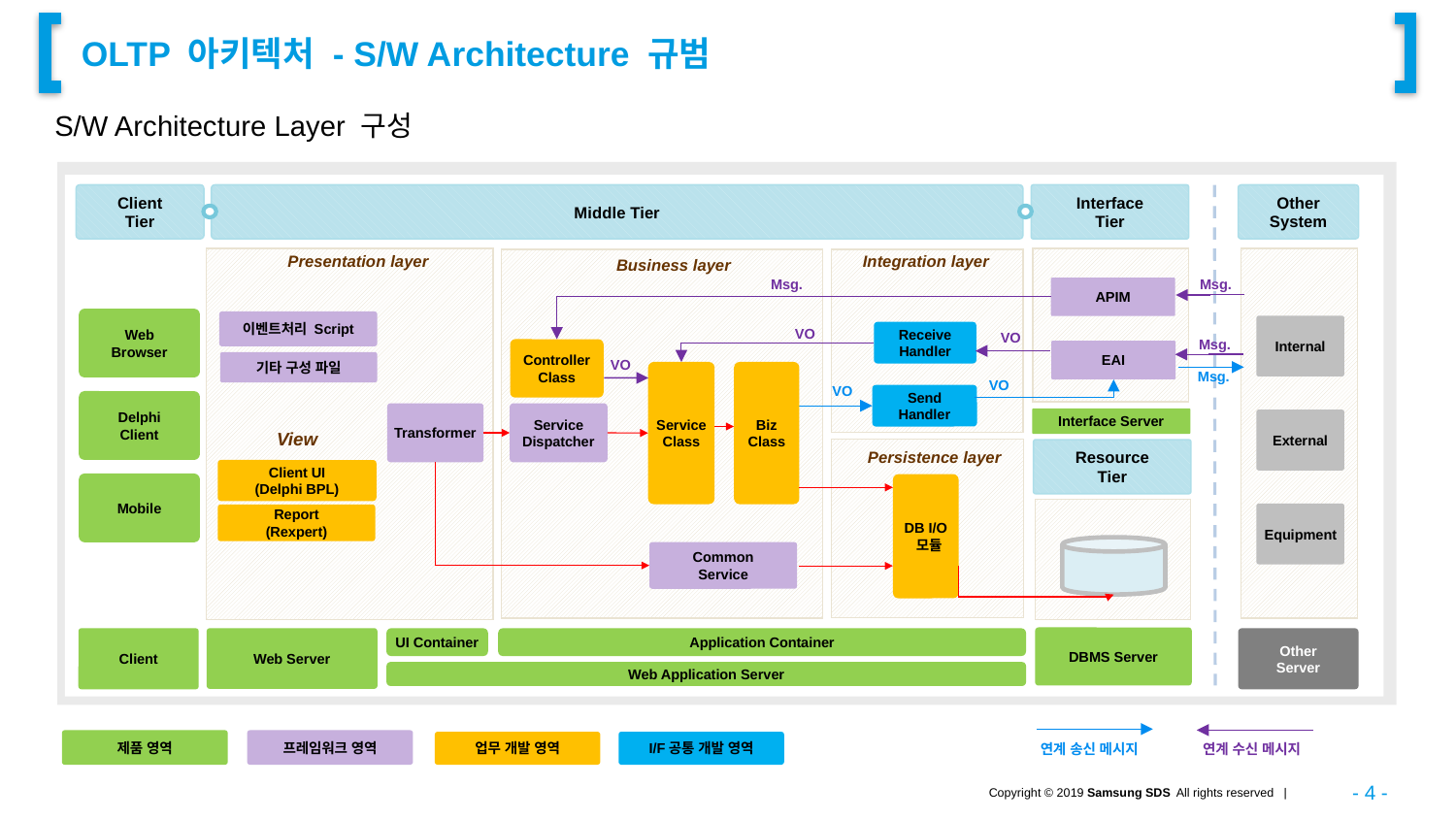

# OLTP 아키텍처 - S/W Architecture 규범
S/W Architecture Layer 구성

Client
Tier
Middle Tier
Interface
Tier
Other
System

Integration layer
Presentation layer

Business layer

Web
Browser
이벤트처리 Script
Internal
External
Equipment
VO
VO
Receive
Handler
Msg.
EAI
기타 구성 파일
Msg.
Service
Class
Biz
Class
VO
VO
Send
Handler
Delphi
Client
Transformer
Service
Dispatcher
Interface Server
View

Resource
Tier
Persistence layer
Client UI
(Delphi BPL)
Mobile
DB I/O
 모듈

Common
Service
Client
Web Server
UI Container
Application Container
Other
Server
Web Application Server
제품 영역
프레임워크 영역
업무 개발 영역
I/F공통 개발 영역
Msg.
Msg.
APIM
Controller
Class
VO
Report
(Rexpert)
DBMS Server
연계 수신 메시지
연계 송신 메시지